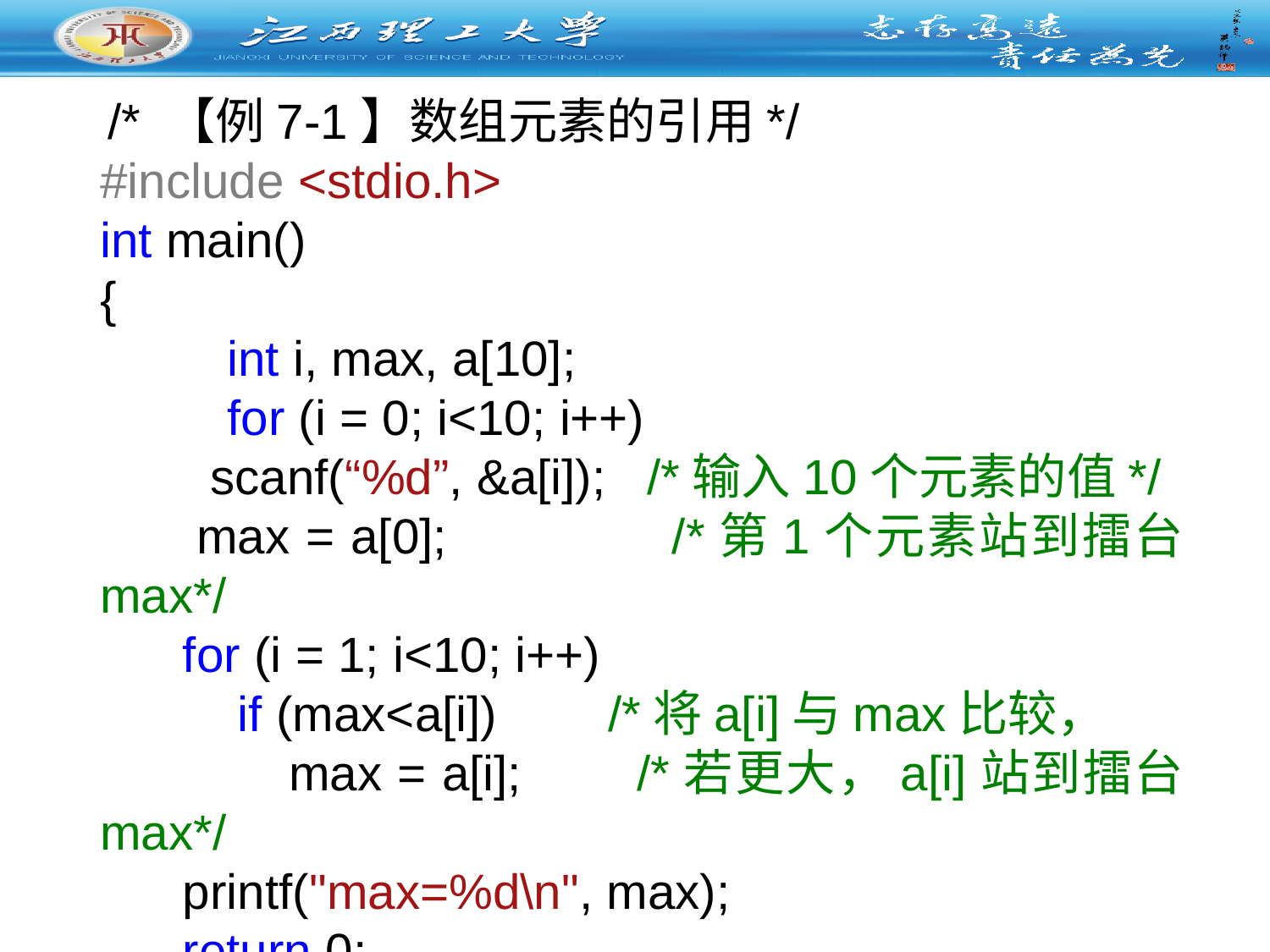

/* 【例7-1】数组元素的引用*/
#include <stdio.h>
int main()
{
	int i, max, a[10];
	for (i = 0; i<10; i++)
        scanf(“%d”, &a[i]);   /*输入10个元素的值*/
      max = a[0];              /*第1个元素站到擂台max*/
      for (i = 1; i<10; i++)
          if (max<a[i])       	/*将a[i]与max比较，
            max = a[i]; 	/*若更大，a[i]站到擂台max*/
      printf("max=%d\n", max);
      return 0;
}